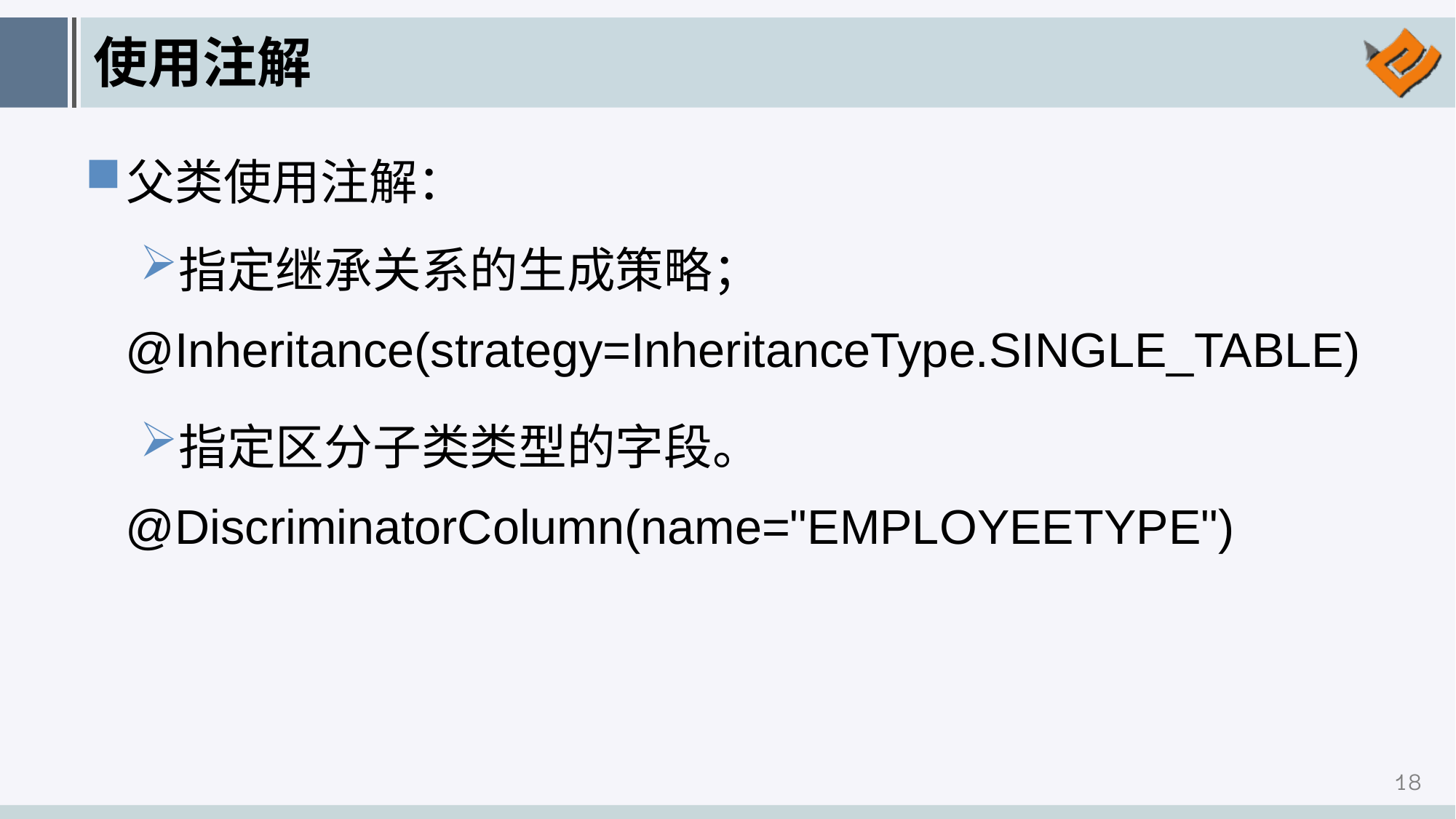

# 使用注解
父类使用注解：
指定继承关系的生成策略；
   @Inheritance(strategy=InheritanceType.SINGLE_TABLE)
指定区分子类类型的字段。
   @DiscriminatorColumn(name="EMPLOYEETYPE")